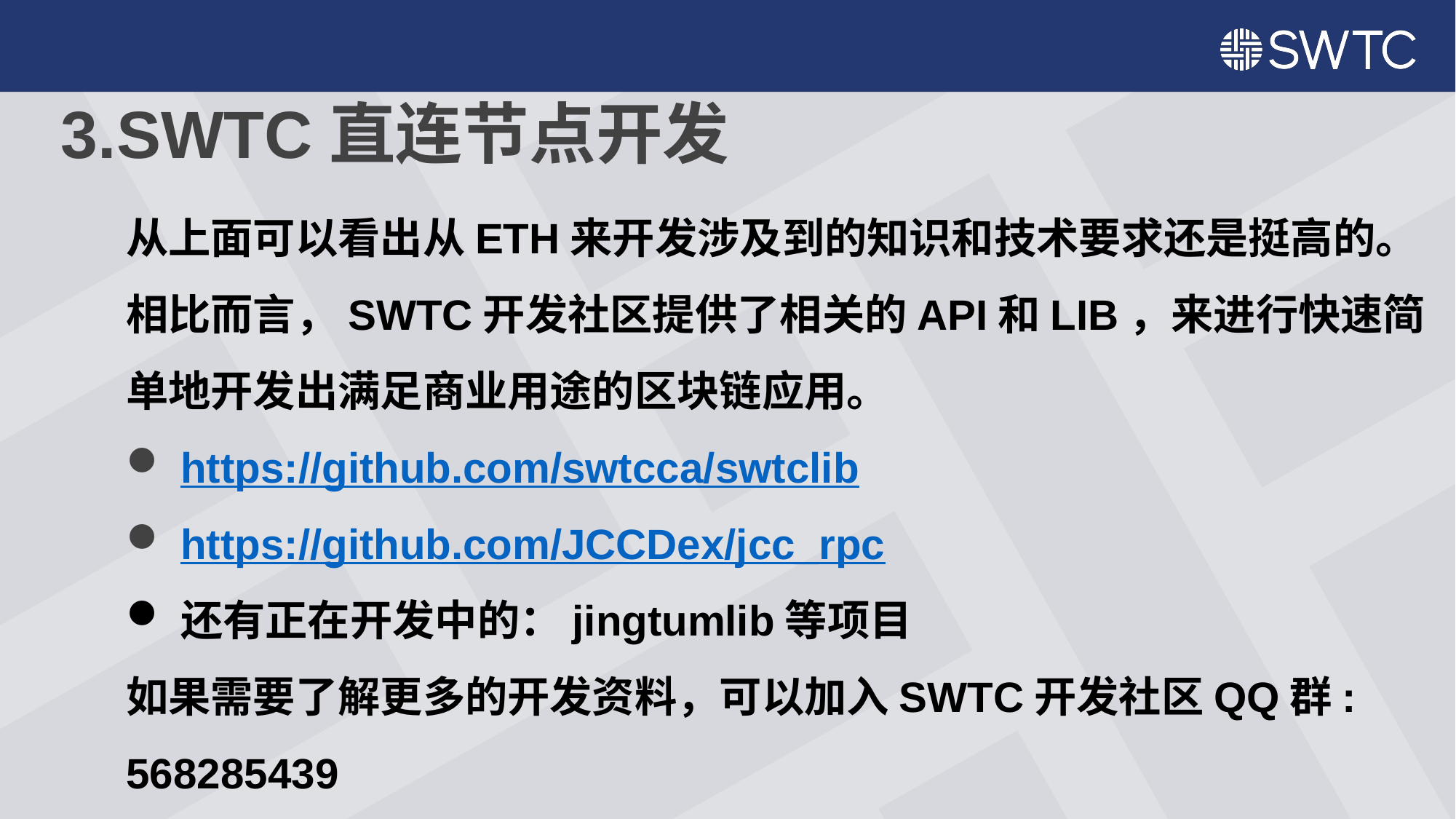

# 3.SWTC直连节点开发
从上面可以看出从ETH来开发涉及到的知识和技术要求还是挺高的。相比而言，SWTC开发社区提供了相关的API和LIB，来进行快速简单地开发出满足商业用途的区块链应用。
https://github.com/swtcca/swtclib
https://github.com/JCCDex/jcc_rpc
还有正在开发中的：jingtumlib等项目
如果需要了解更多的开发资料，可以加入SWTC开发社区QQ群:
568285439